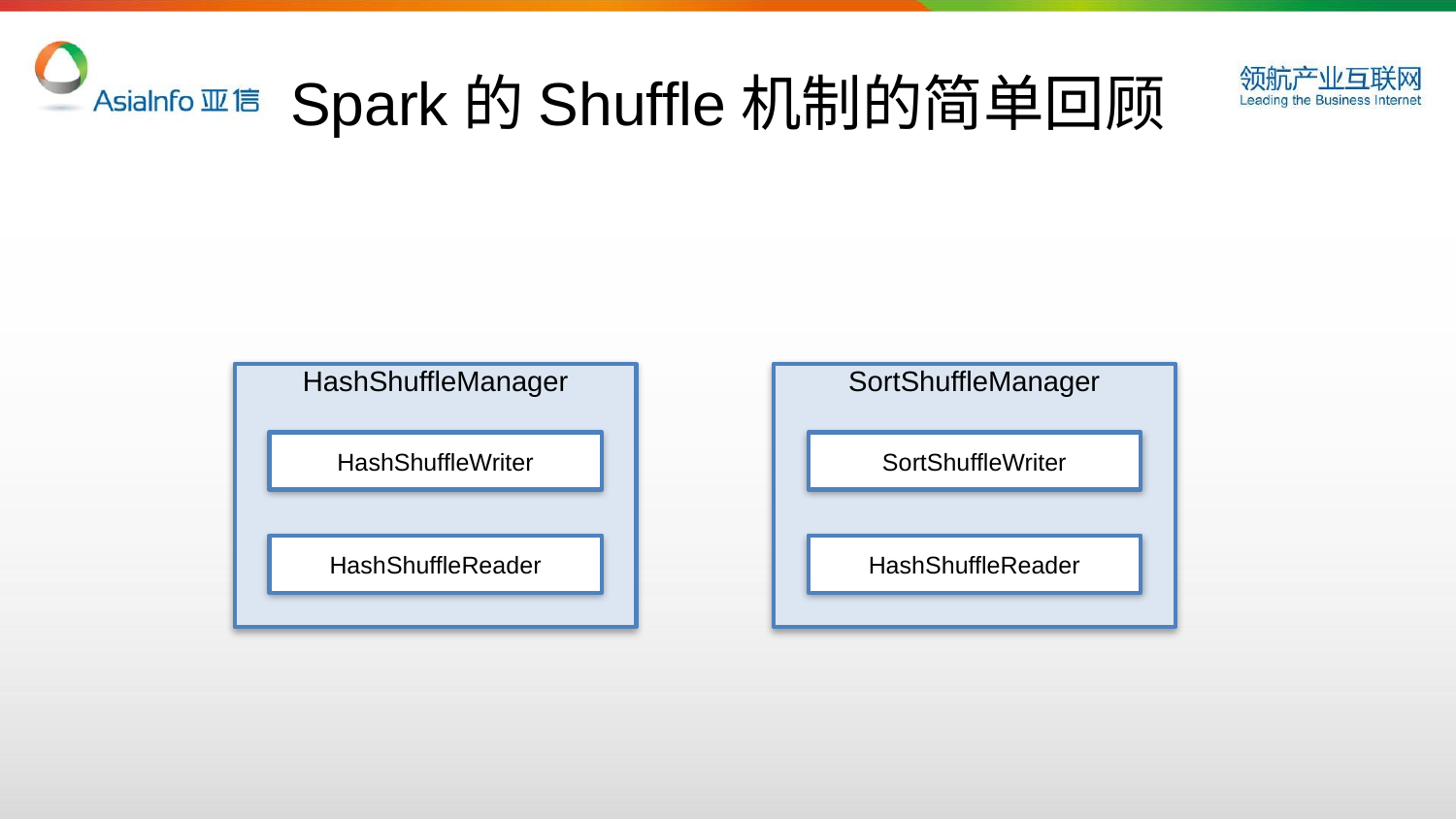

# Spark的Shuffle机制的简单回顾

HashShuffleManager
SortShuffleManager
HashShuffleWriter
SortShuffleWriter
HashShuffleReader
HashShuffleReader